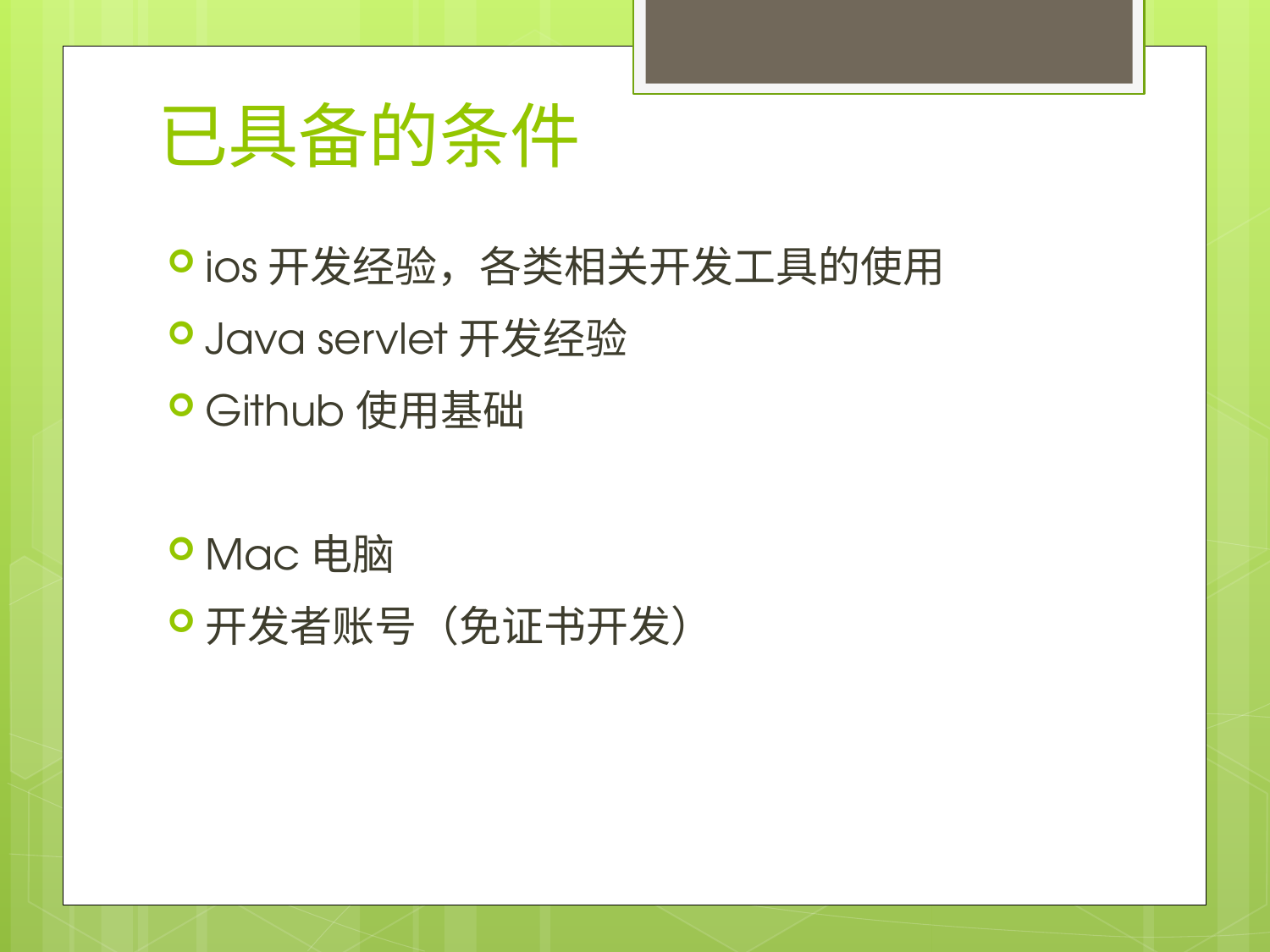

# 已具备的条件
ios开发经验，各类相关开发工具的使用
Java servlet开发经验
Github使用基础

Mac电脑
开发者账号（免证书开发）